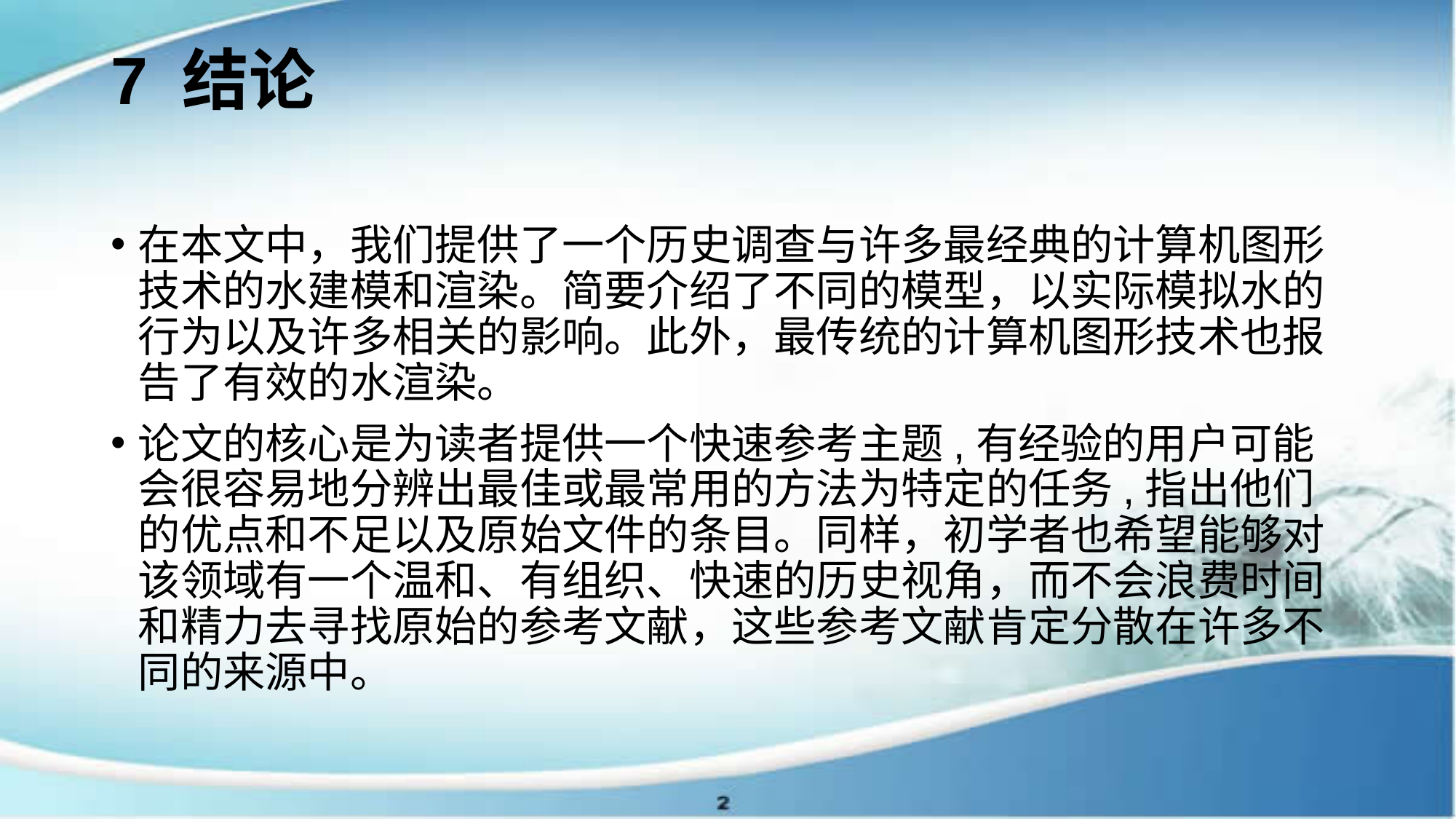

# 7 结论
在本文中，我们提供了一个历史调查与许多最经典的计算机图形技术的水建模和渲染。简要介绍了不同的模型，以实际模拟水的行为以及许多相关的影响。此外，最传统的计算机图形技术也报告了有效的水渲染。
论文的核心是为读者提供一个快速参考主题,有经验的用户可能会很容易地分辨出最佳或最常用的方法为特定的任务,指出他们的优点和不足以及原始文件的条目。同样，初学者也希望能够对该领域有一个温和、有组织、快速的历史视角，而不会浪费时间和精力去寻找原始的参考文献，这些参考文献肯定分散在许多不同的来源中。